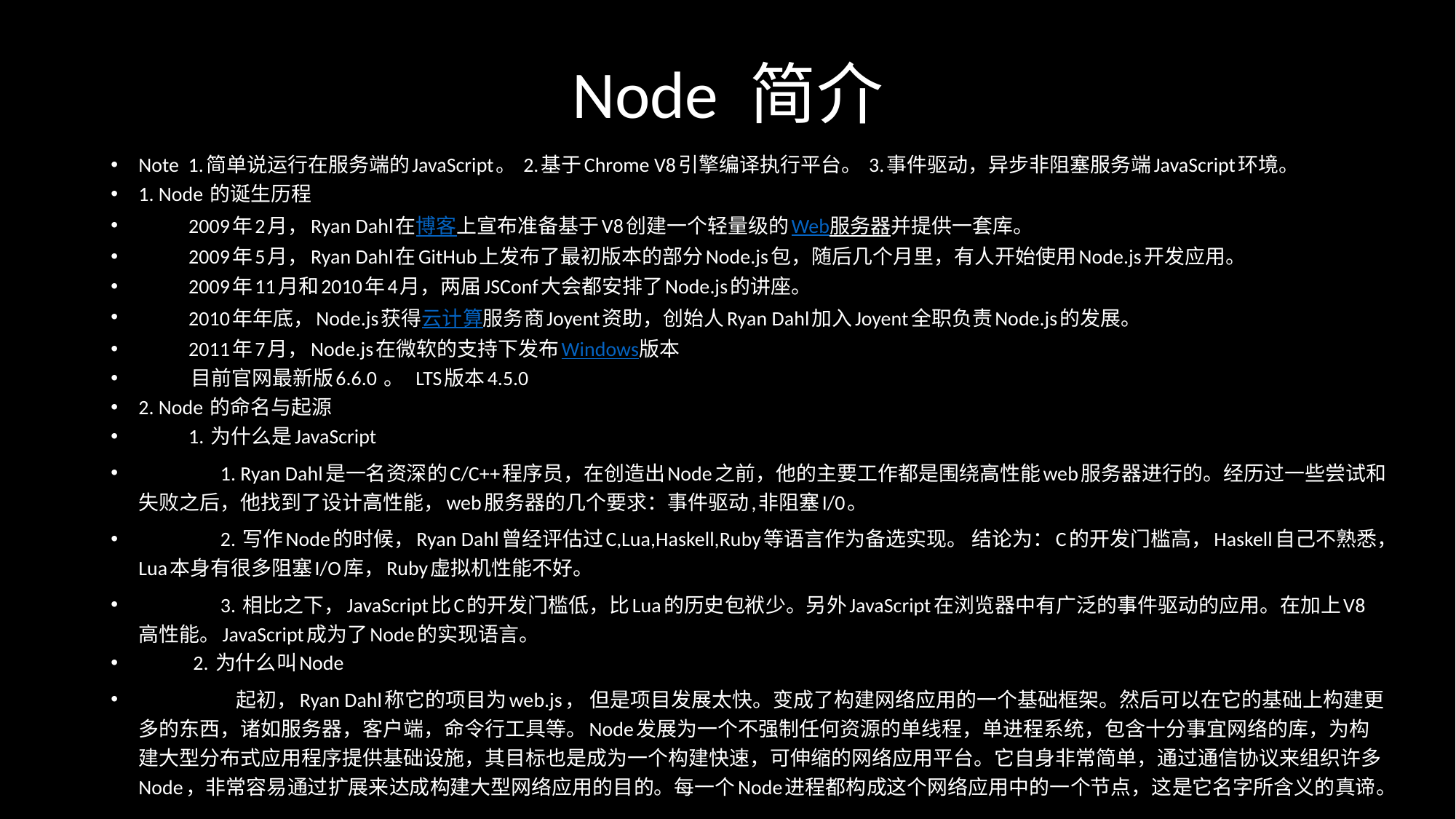

# Node 简介
Note  1.简单说运行在服务端的JavaScript。 2.基于Chrome V8引擎编译执行平台。 3.事件驱动，异步非阻塞服务端JavaScript环境。
1. Node 的诞生历程
           2009年2月，Ryan Dahl在博客上宣布准备基于V8创建一个轻量级的Web服务器并提供一套库。
           2009年5月，Ryan Dahl在GitHub上发布了最初版本的部分Node.js包，随后几个月里，有人开始使用Node.js开发应用。
           2009年11月和2010年4月，两届JSConf大会都安排了Node.js的讲座。
           2010年年底，Node.js获得云计算服务商Joyent资助，创始人Ryan Dahl加入Joyent全职负责Node.js的发展。
           2011年7月，Node.js在微软的支持下发布Windows版本
           目前官网最新版6.6.0 。  LTS版本4.5.0
2. Node 的命名与起源
           1. 为什么是JavaScript
                  1. Ryan Dahl是一名资深的C/C++程序员，在创造出Node之前，他的主要工作都是围绕高性能web服务器进行的。经历过一些尝试和失败之后，他找到了设计高性能，web服务器的几个要求：事件驱动,非阻塞I/0。
                  2. 写作Node的时候，Ryan Dahl曾经评估过C,Lua,Haskell,Ruby等语言作为备选实现。 结论为：C的开发门槛高，Haskell自己不熟悉，Lua本身有很多阻塞I/O库，Ruby虚拟机性能不好。
                  3. 相比之下，JavaScript比C的开发门槛低，比Lua的历史包袱少。另外JavaScript在浏览器中有广泛的事件驱动的应用。在加上V8高性能。JavaScript成为了Node的实现语言。
            2. 为什么叫Node
                     起初，Ryan Dahl称它的项目为web.js， 但是项目发展太快。变成了构建网络应用的一个基础框架。然后可以在它的基础上构建更多的东西，诸如服务器，客户端，命令行工具等。Node发展为一个不强制任何资源的单线程，单进程系统，包含十分事宜网络的库，为构建大型分布式应用程序提供基础设施，其目标也是成为一个构建快速，可伸缩的网络应用平台。它自身非常简单，通过通信协议来组织许多Node，非常容易通过扩展来达成构建大型网络应用的目的。每一个Node进程都构成这个网络应用中的一个节点，这是它名字所含义的真谛。